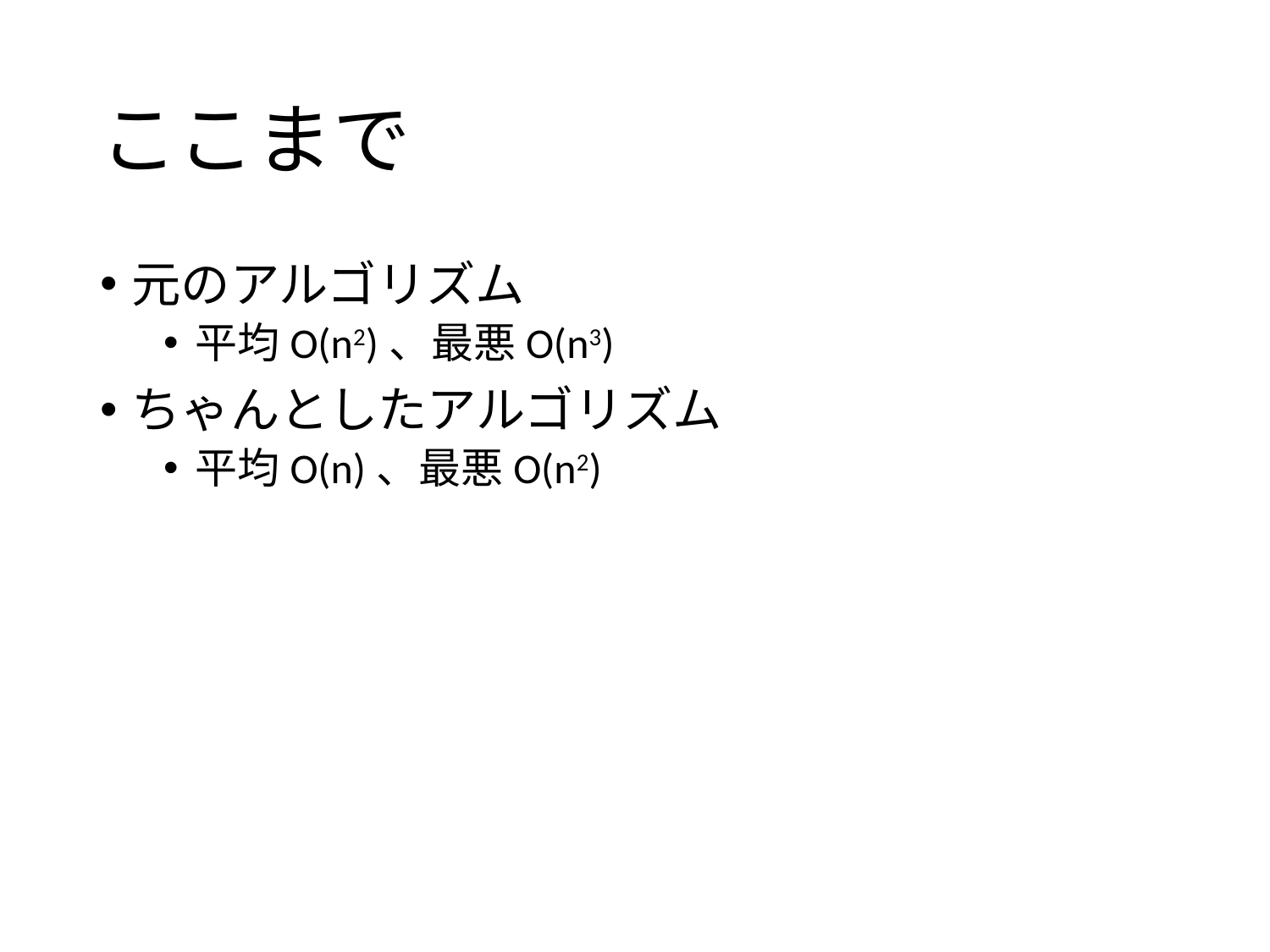

# ここまで
元のアルゴリズム
平均O(n2)、最悪O(n3)
ちゃんとしたアルゴリズム
平均O(n)、最悪O(n2)